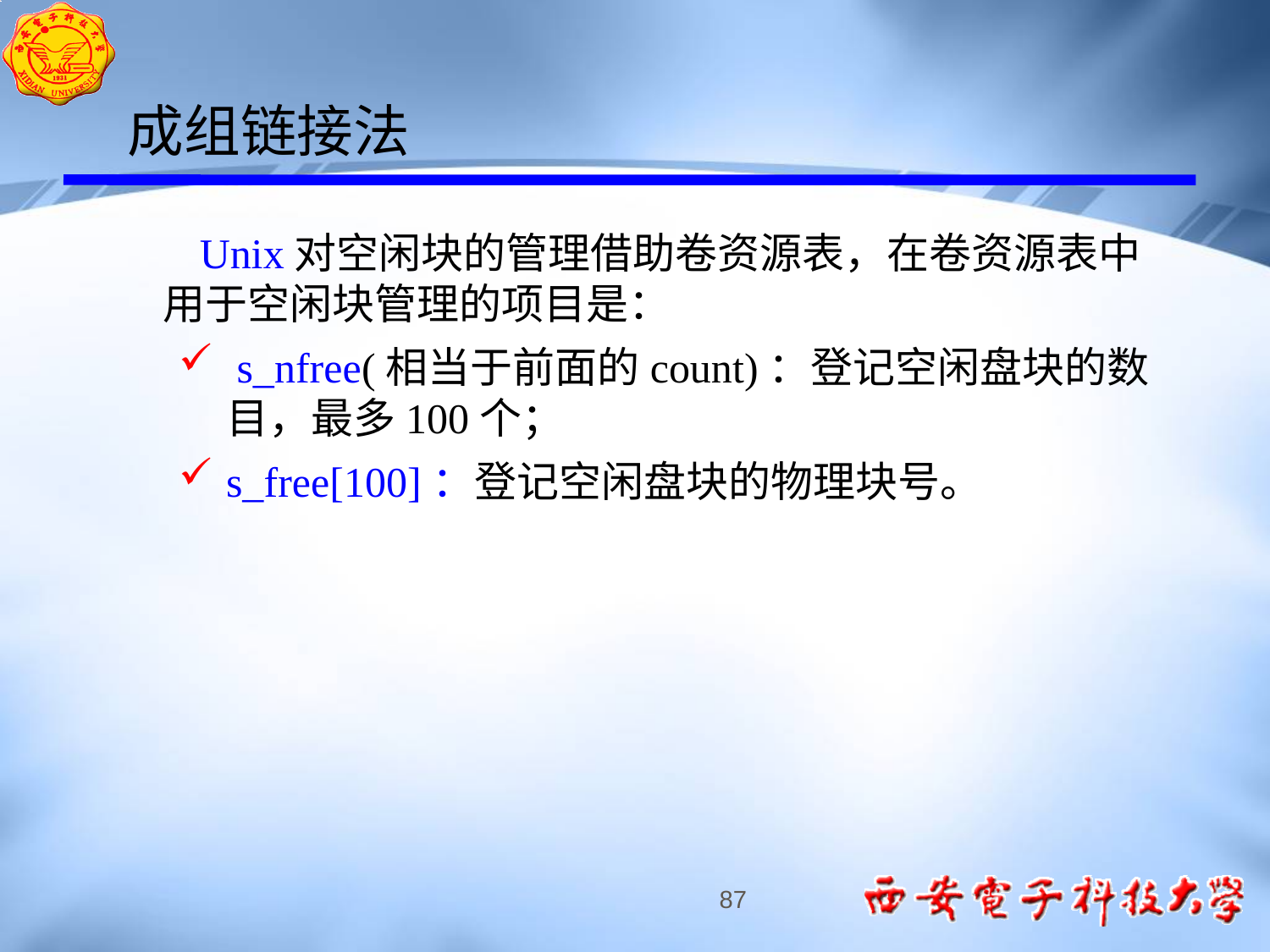

成组链接法
        Unix对空闲块的管理借助卷资源表，在卷资源表中用于空闲块管理的项目是：
 s_nfree(相当于前面的count)：登记空闲盘块的数目，最多100个；
s_free[100]：登记空闲盘块的物理块号。

87